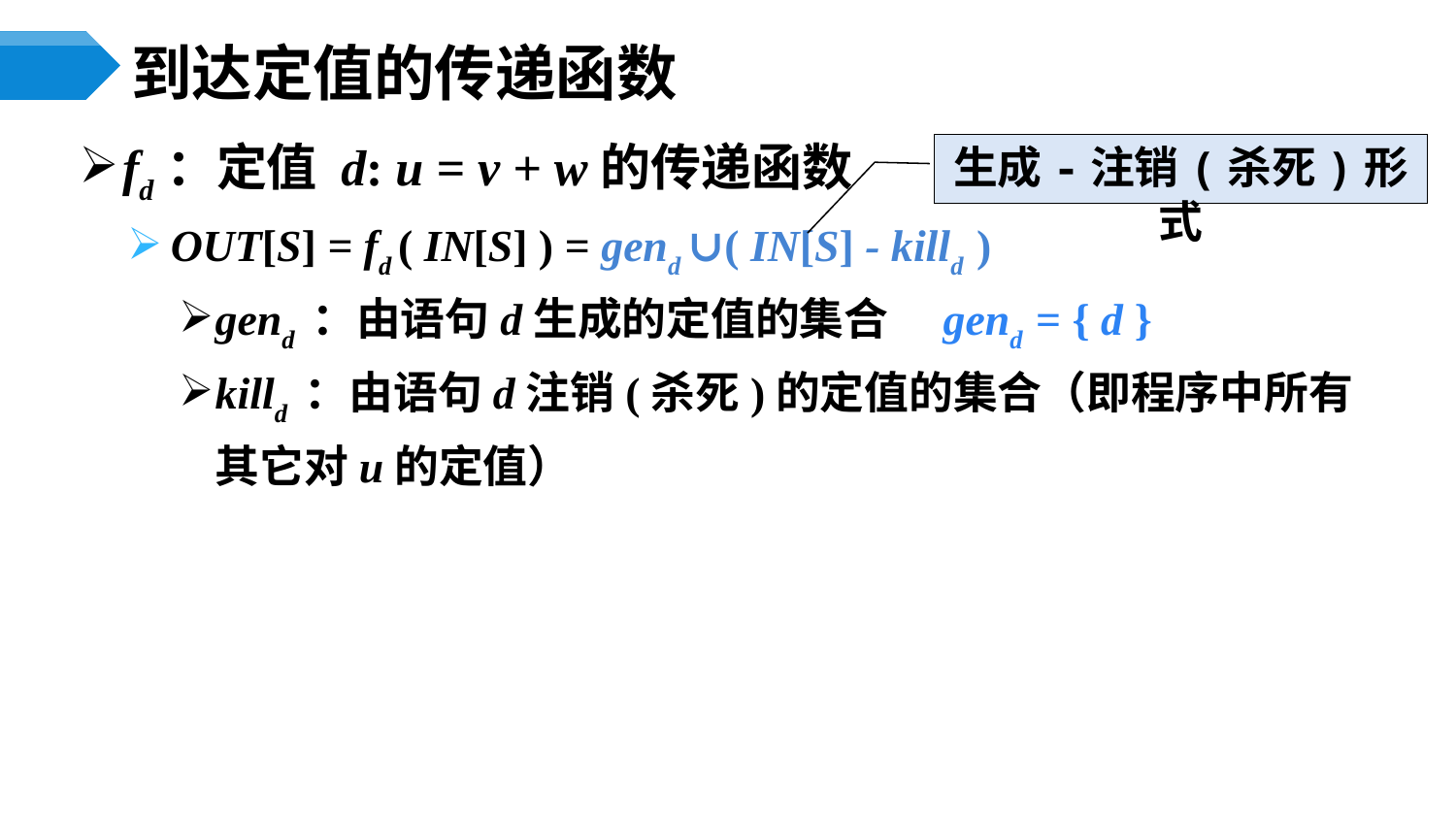

# 到达定值的传递函数
生成-注销(杀死)形式
fd：定值 d: u = v + w的传递函数
OUT[S] = fd ( IN[S] ) = gend ∪( IN[S] - killd  )
gend ：由语句d生成的定值的集合	gend  = { d }
killd ：由语句d注销(杀死)的定值的集合（即程序中所有其它对u的定值）